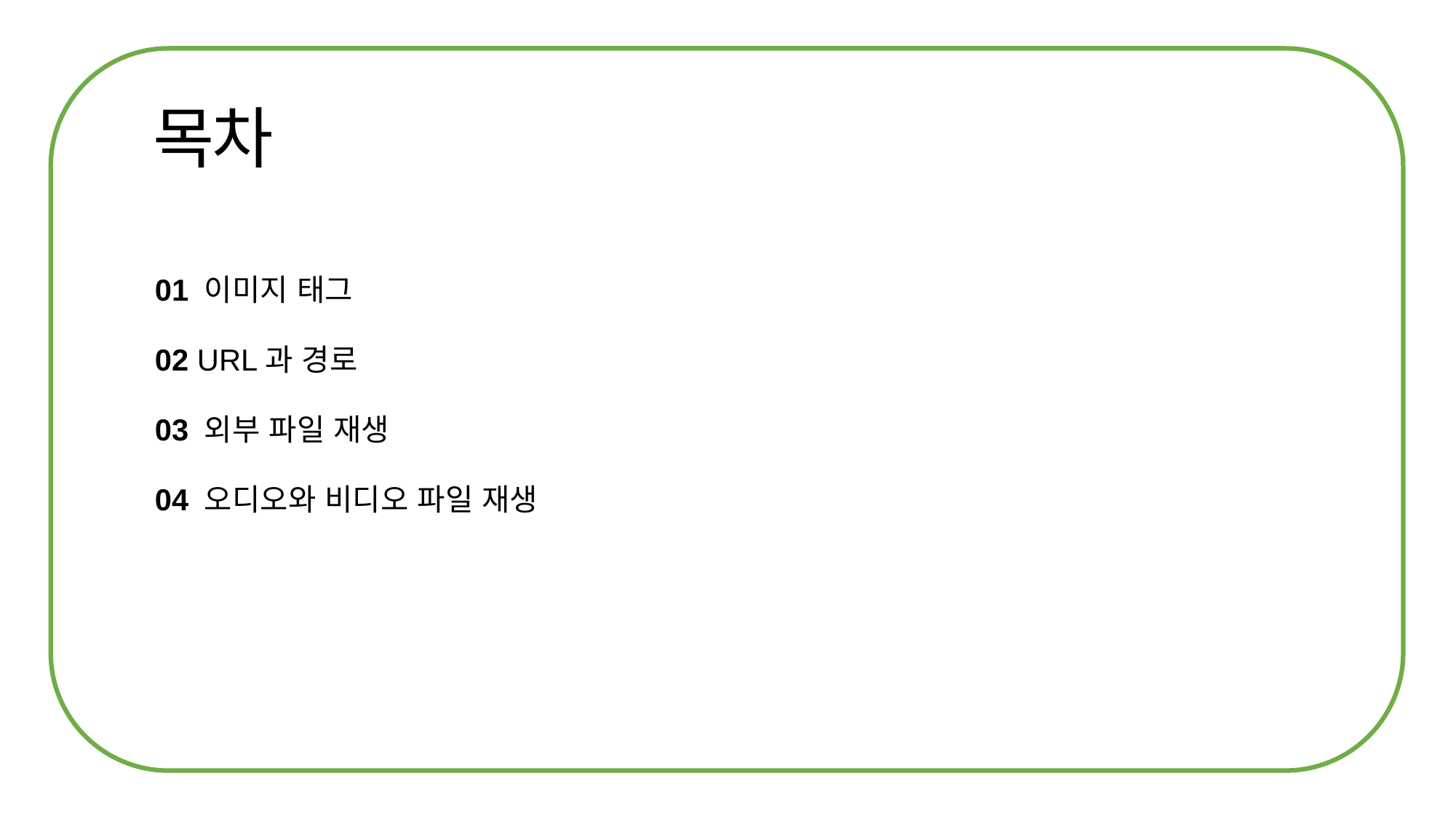

01 이미지 태그
02 URL과 경로
03 외부 파일 재생
04 오디오와 비디오 파일 재생